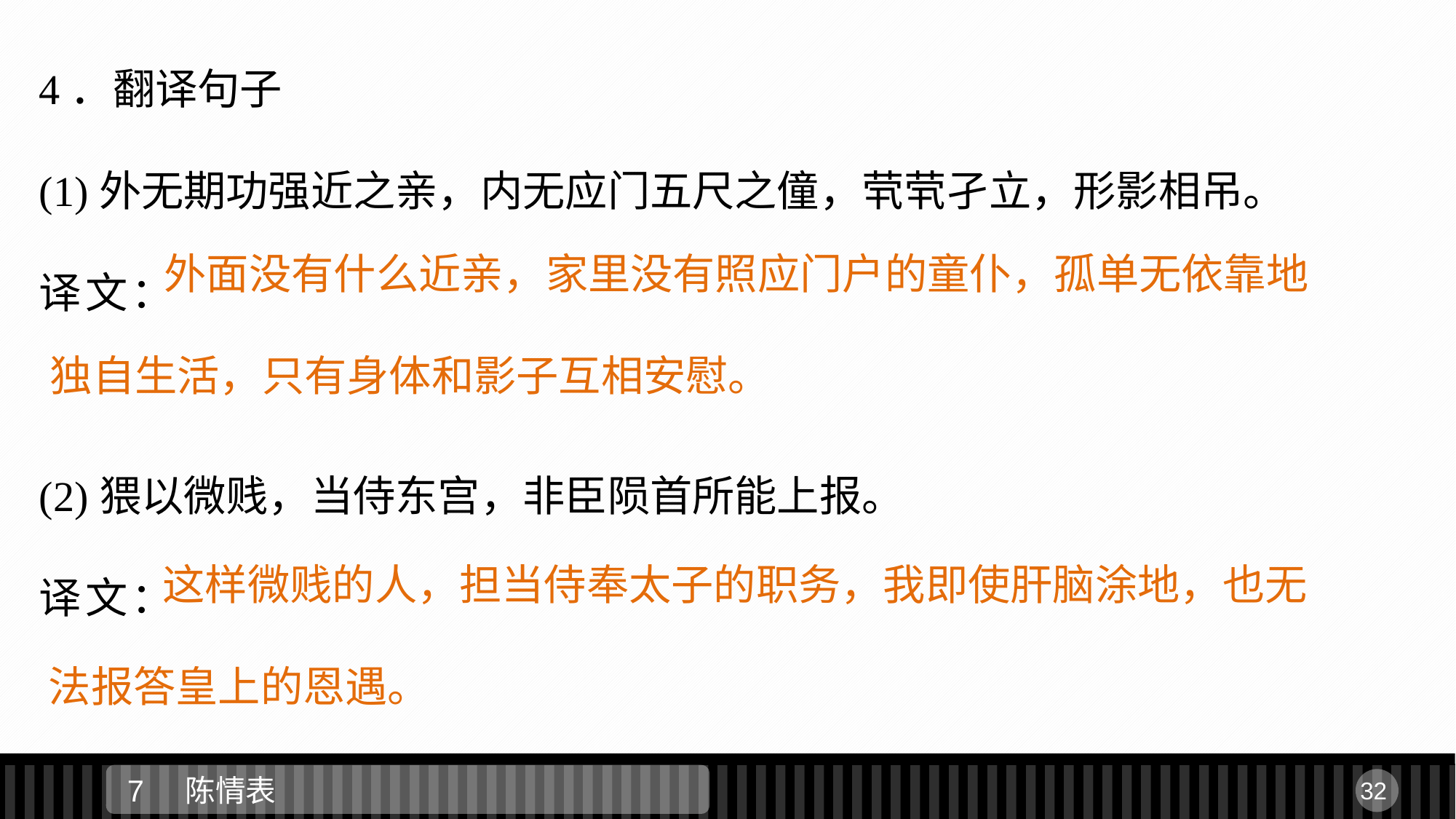

4．翻译句子
(1)外无期功强近之亲，内无应门五尺之僮，茕茕孑立，形影相吊。
译文：
(2)猥以微贱，当侍东宫，非臣陨首所能上报。
译文：
           外面没有什么近亲，家里没有照应门户的童仆，孤单无依靠地独自生活，只有身体和影子互相安慰。
           这样微贱的人，担当侍奉太子的职务，我即使肝脑涂地，也无法报答皇上的恩遇。